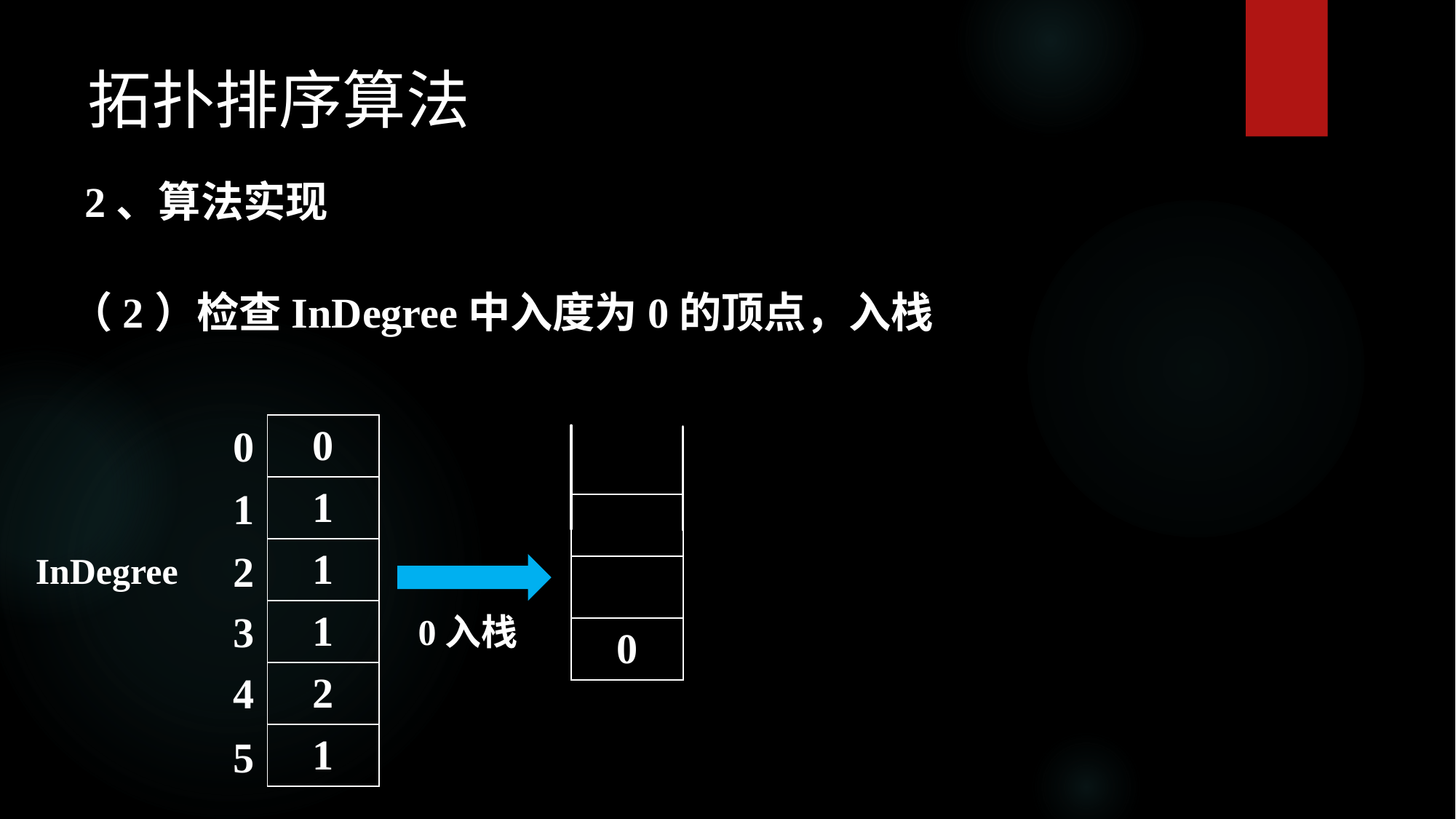

拓扑排序算法
2、算法实现
（2）检查InDegree中入度为0的顶点，入栈
0
| 0 |
| --- |
| 1 |
| 1 |
| 1 |
| 2 |
| 1 |
1
|  |
| --- |
|  |
| 0 |
2
InDegree

0入栈
3
4
5